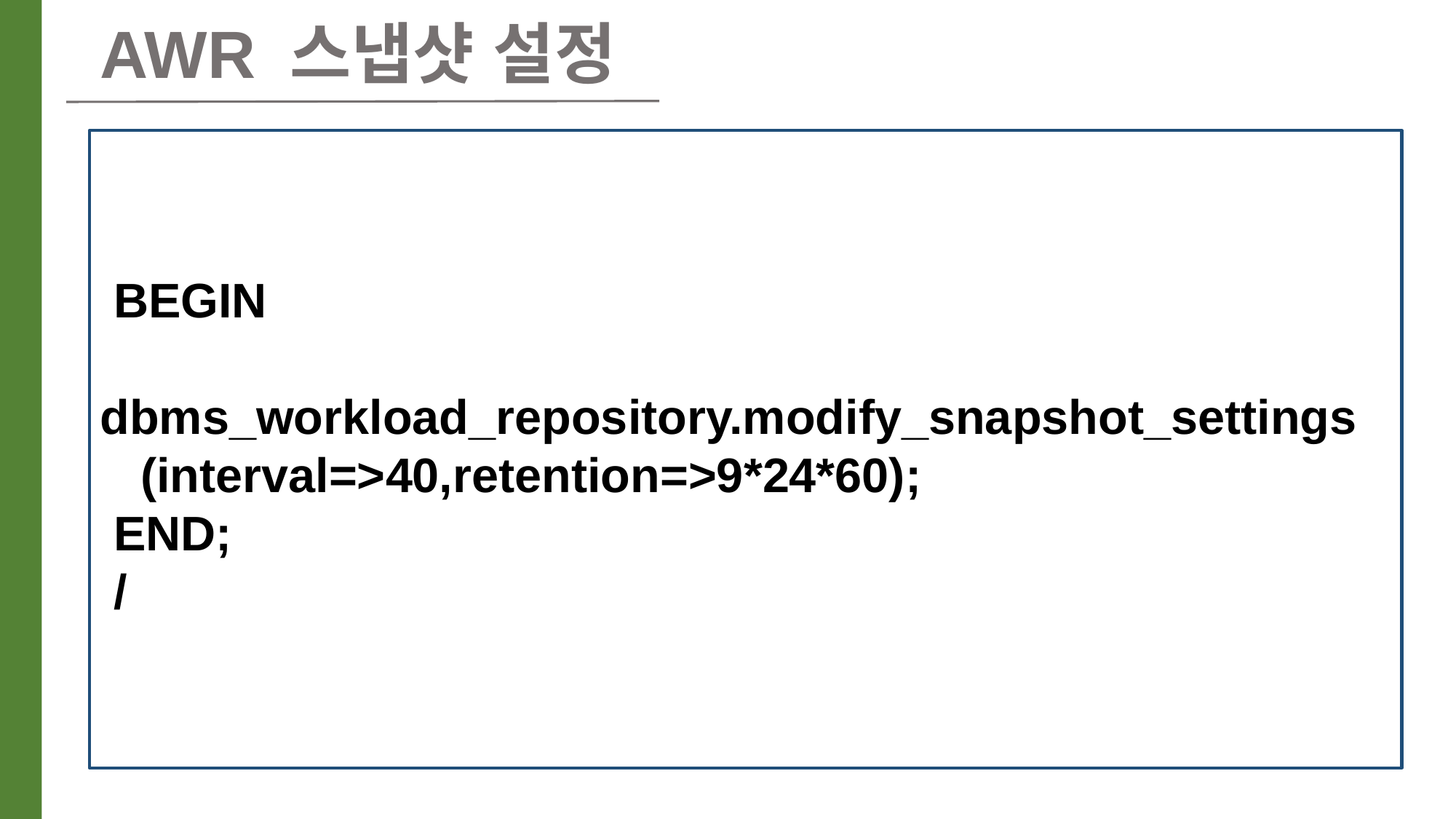

AWR 스냅샷 설정

 BEGIN
   dbms_workload_repository.modify_snapshot_settings
   (interval=>40,retention=>9*24*60);
 END;
 /